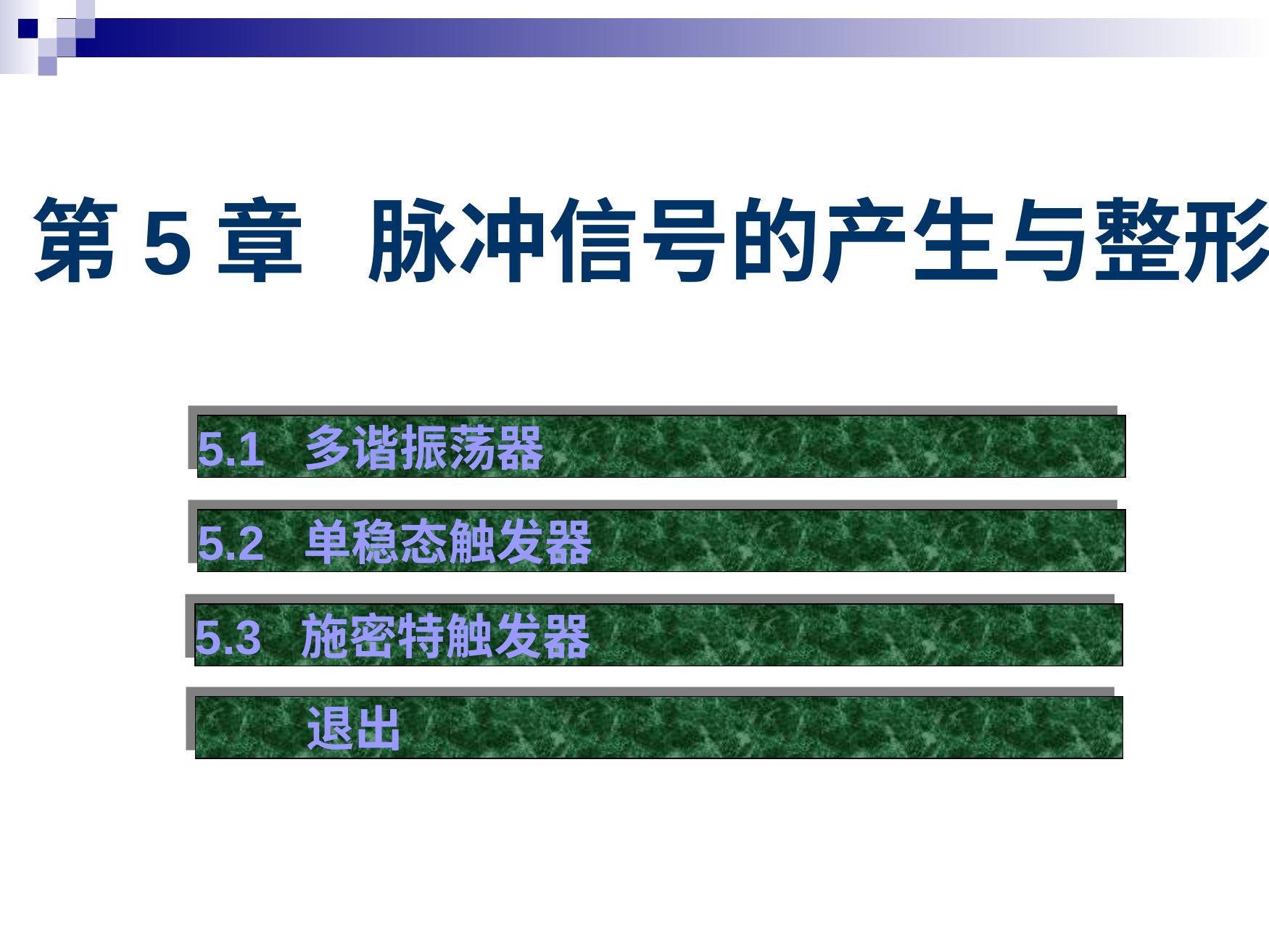

第5章   脉冲信号的产生与整形
5.1  多谐振荡器
5.2  单稳态触发器
5.3  施密特触发器
         退出